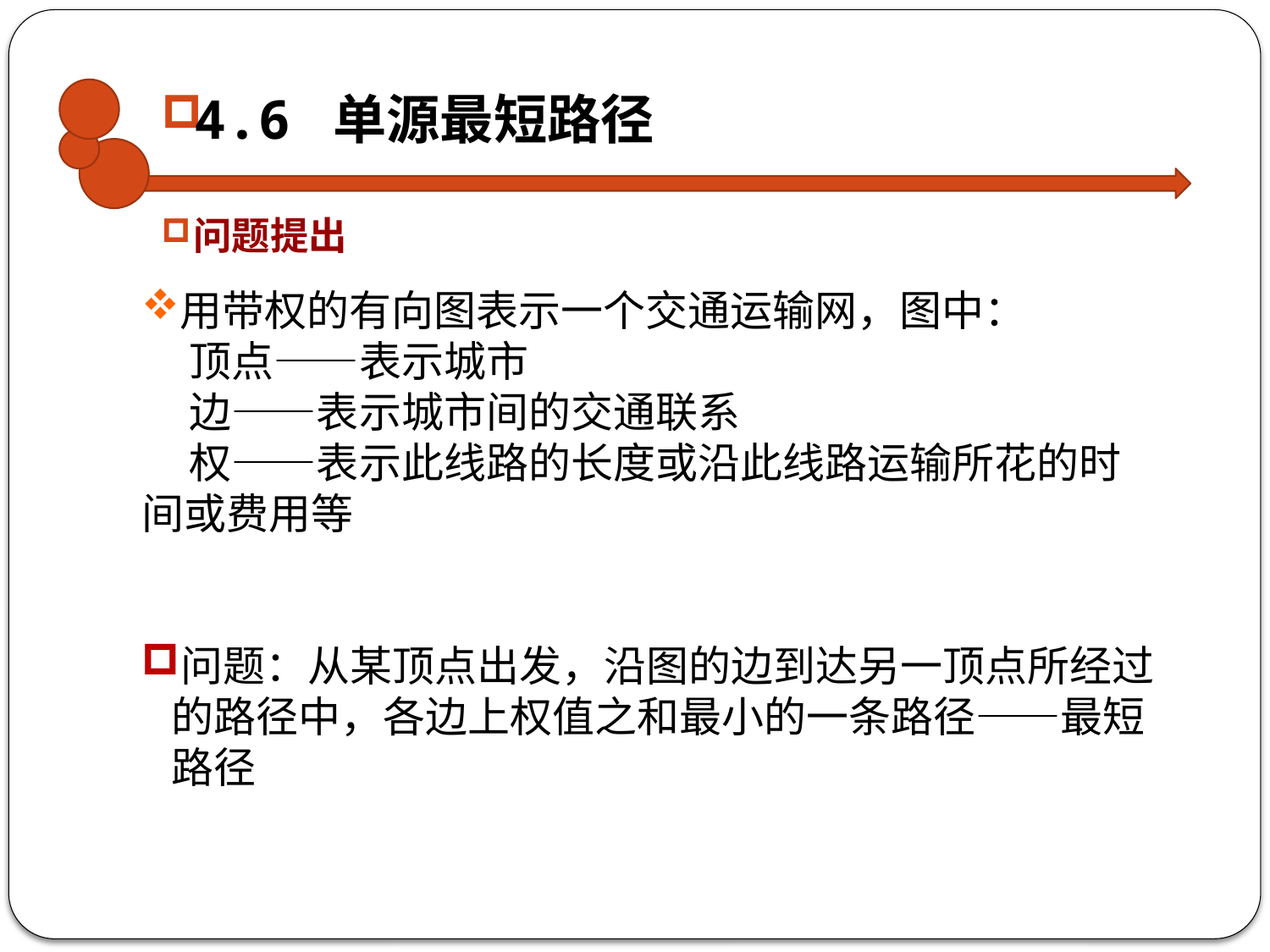

4.6 单源最短路径

问题提出
用带权的有向图表示一个交通运输网，图中：
    顶点——表示城市
    边——表示城市间的交通联系
    权——表示此线路的长度或沿此线路运输所花的时间或费用等

问题：从某顶点出发，沿图的边到达另一顶点所经过的路径中，各边上权值之和最小的一条路径——最短路径